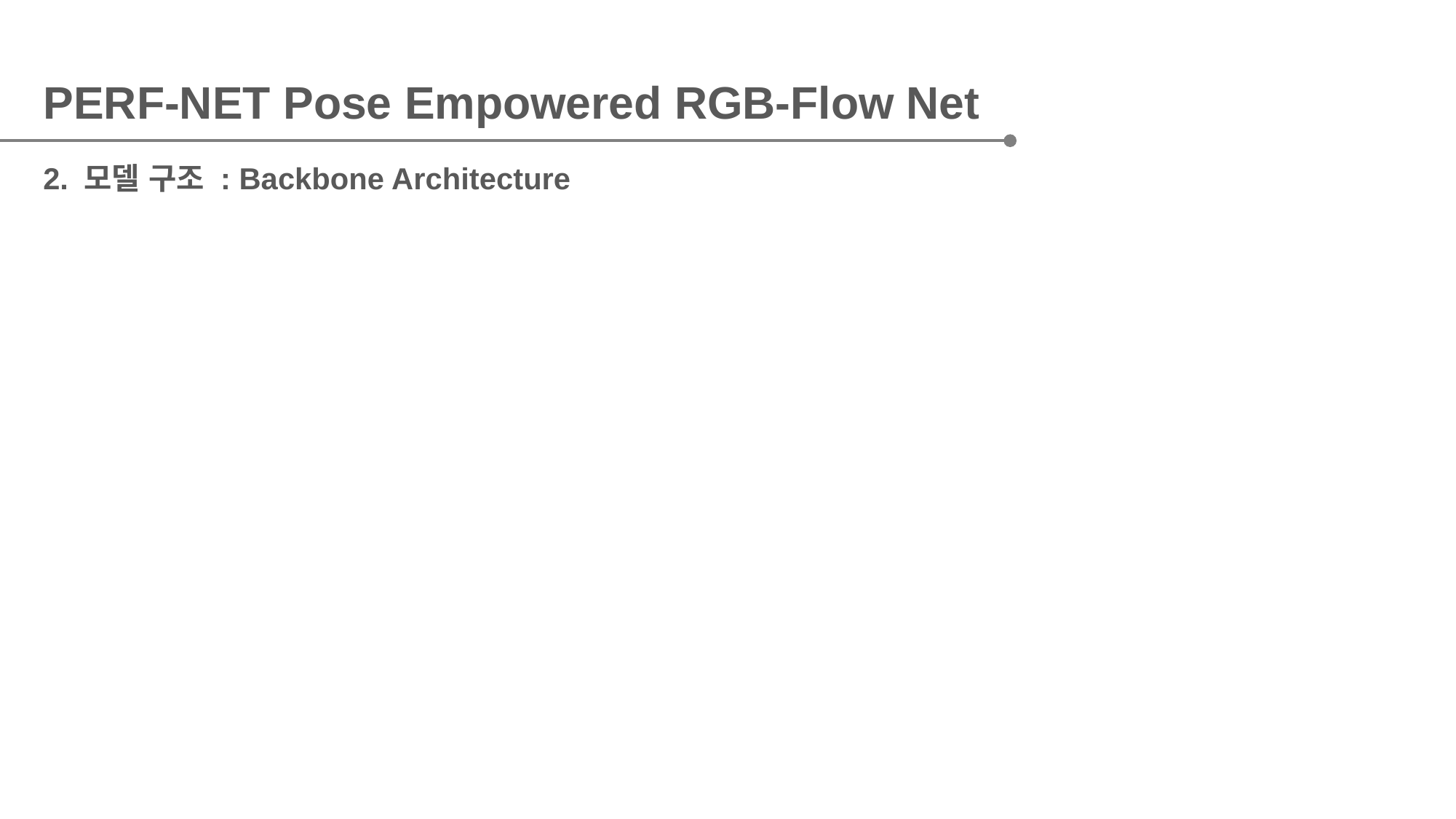

PERF-NET Pose Empowered RGB-Flow Net

2. 모델 구조 : Backbone Architecture